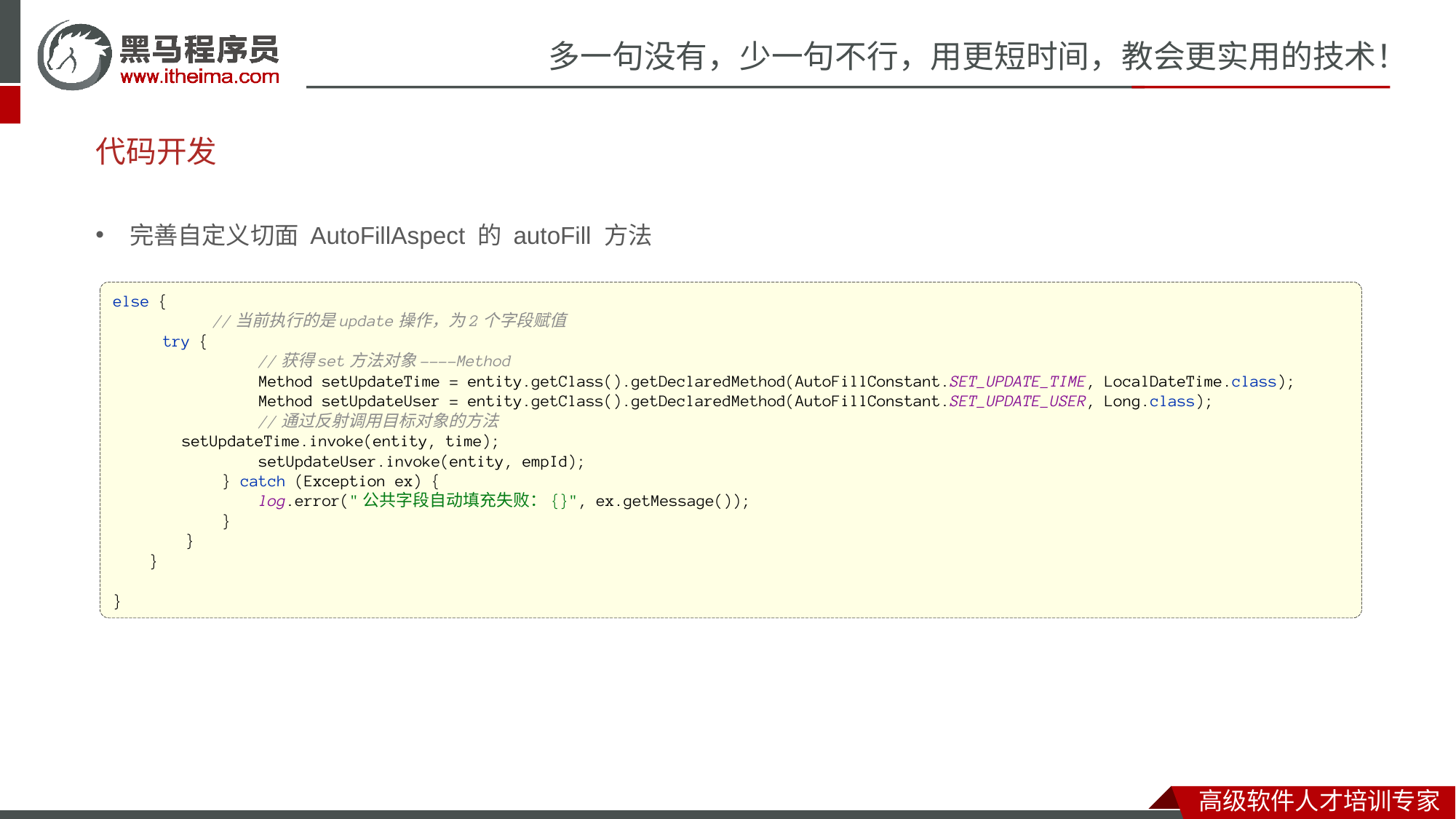

# 代码开发
完善自定义切面 AutoFillAspect 的 autoFill 方法
else {
           //当前执行的是update操作，为2个字段赋值
            try {
                //获得set方法对象----Method
                Method setUpdateTime = entity.getClass().getDeclaredMethod(AutoFillConstant.SET_UPDATE_TIME, LocalDateTime.class);
                Method setUpdateUser = entity.getClass().getDeclaredMethod(AutoFillConstant.SET_UPDATE_USER, Long.class);
                //通过反射调用目标对象的方法
                 setUpdateTime.invoke(entity, time);
                setUpdateUser.invoke(entity, empId);
            } catch (Exception ex) {
                log.error("公共字段自动填充失败：{}", ex.getMessage());
            }
        }
    }
}